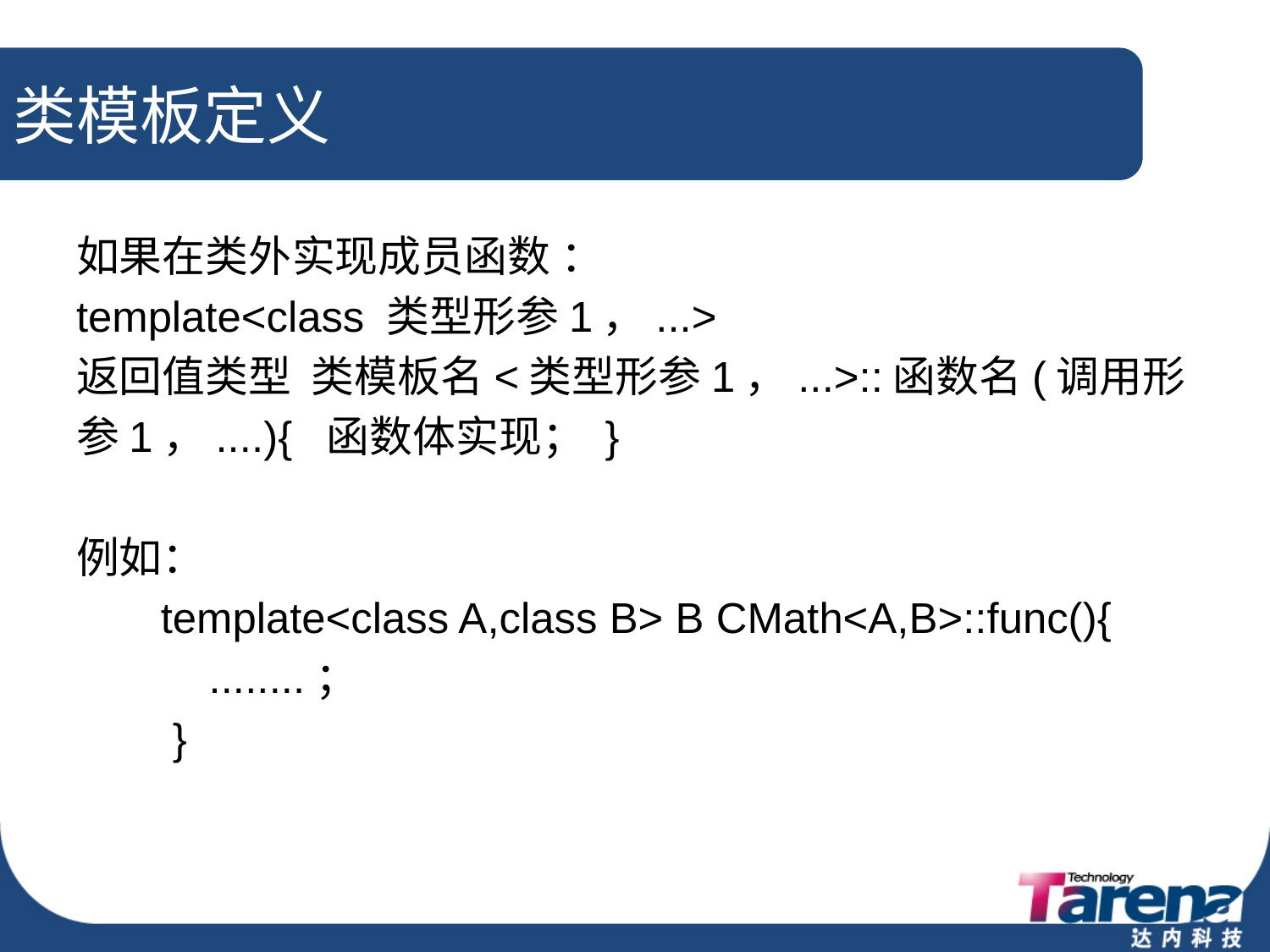

# 类模板定义
如果在类外实现成员函数 ：
template<class 类型形参1，...>
返回值类型  类模板名<类型形参1，...>::函数名(调用形
参1，....){  函数体实现； }

例如：
       template<class A,class B> B CMath<A,B>::func(){
           ........；
        }